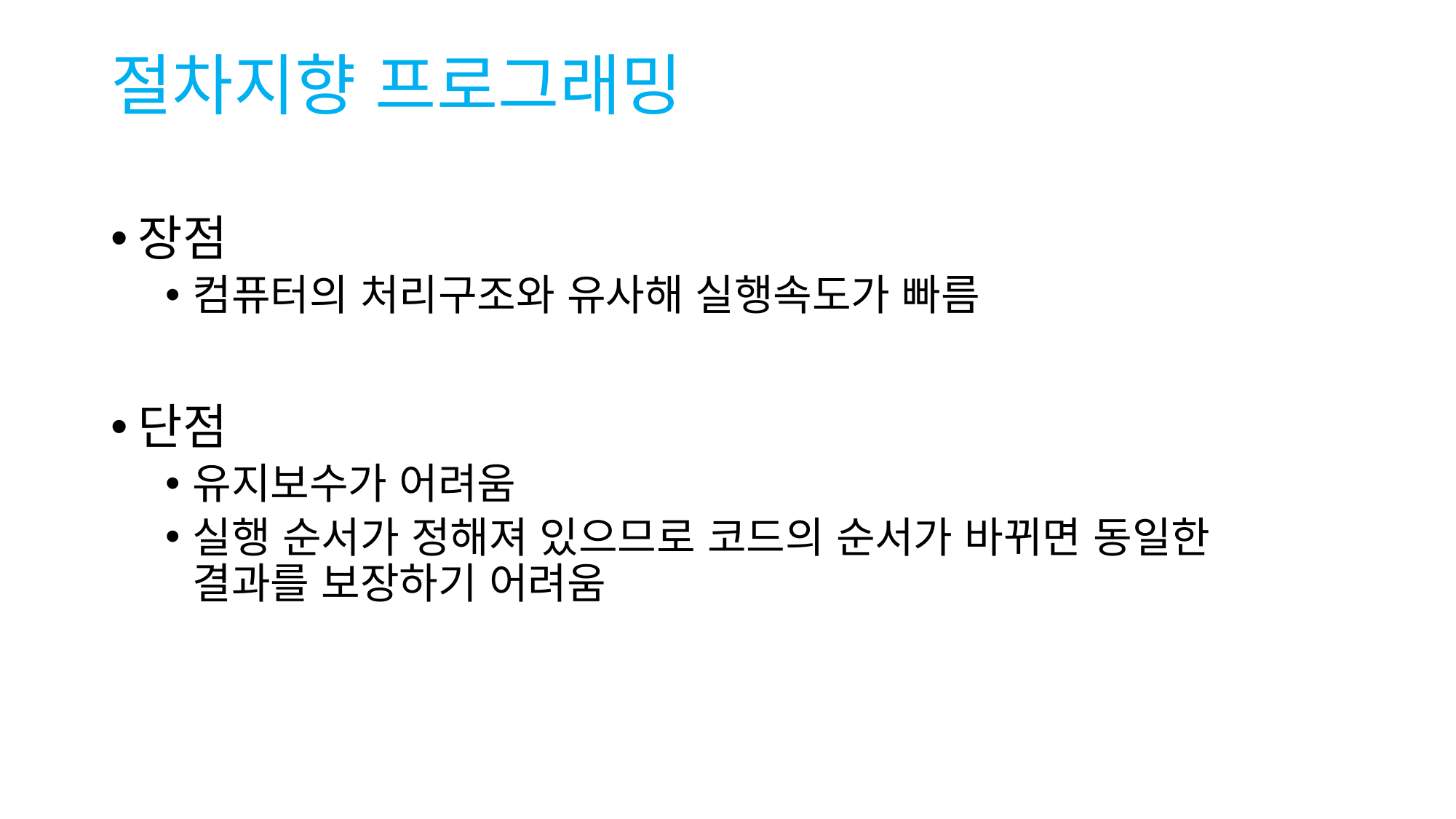

# 절차지향 프로그래밍
장점
컴퓨터의 처리구조와 유사해 실행속도가 빠름

단점
유지보수가 어려움
실행 순서가 정해져 있으므로 코드의 순서가 바뀌면 동일한 결과를 보장하기 어려움